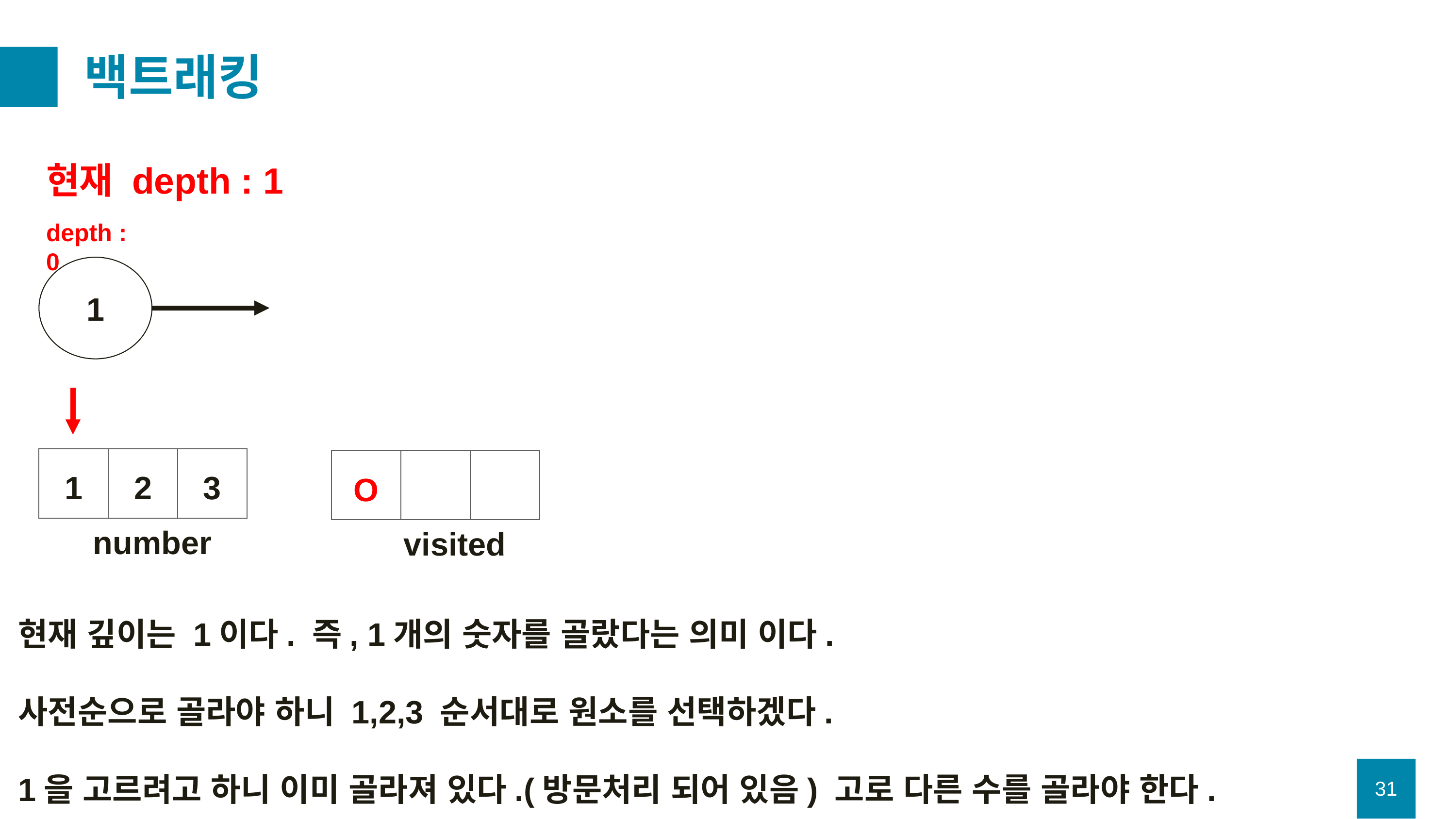

# 백트래킹
현재 depth : 1
depth : 0
1
| 1 | 2 | 3 |
| --- | --- | --- |
| O |  |  |
| --- | --- | --- |
number
visited
현재 깊이는 1이다. 즉, 1개의 숫자를 골랐다는 의미 이다.

사전순으로 골라야 하니 1,2,3 순서대로 원소를 선택하겠다.

1을 고르려고 하니 이미 골라져 있다.(방문처리 되어 있음) 고로 다른 수를 골라야 한다.
31